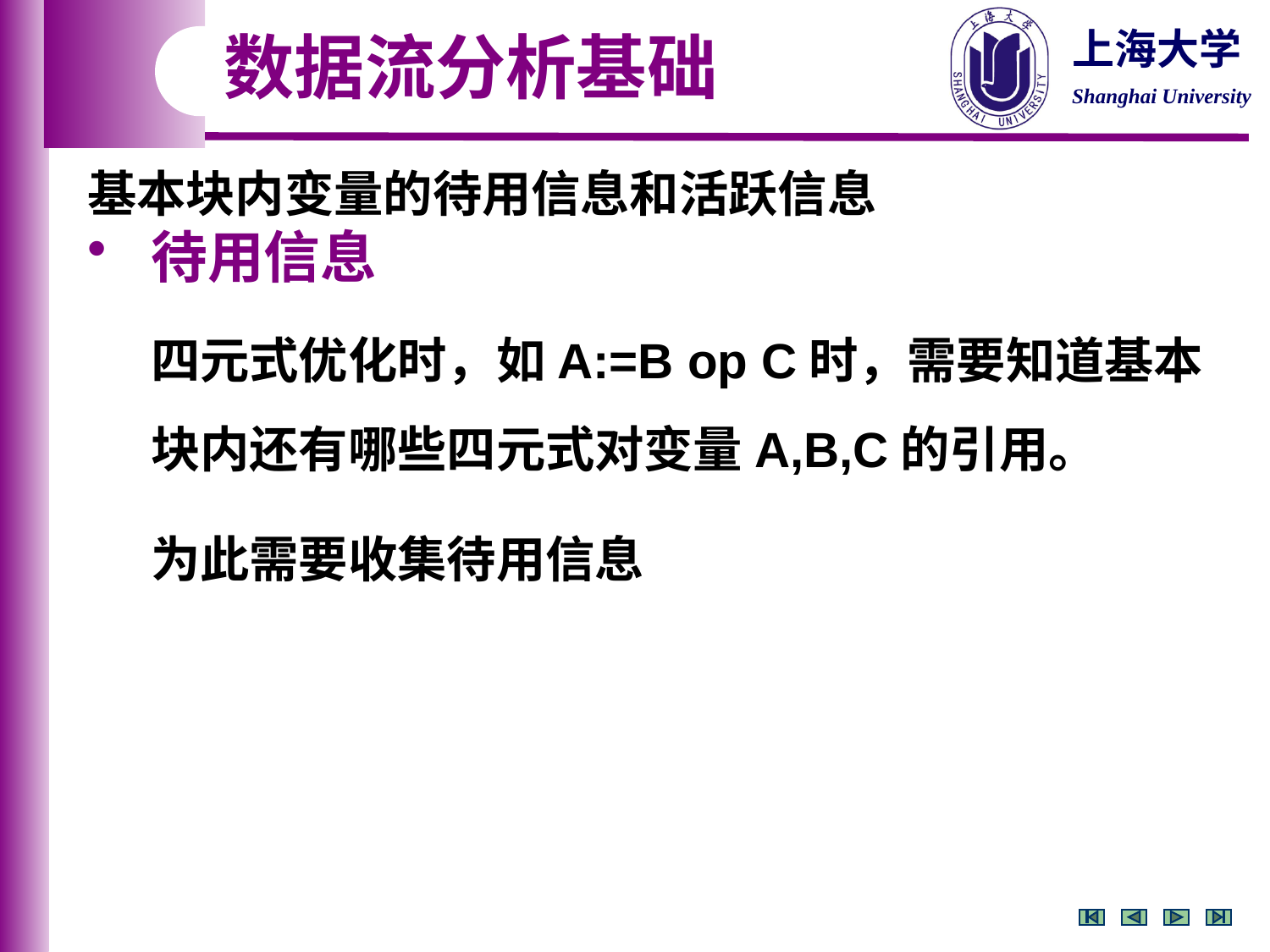

数据流分析基础
基本块内变量的待用信息和活跃信息
待用信息
四元式优化时，如A:=B op C时，需要知道基本块内还有哪些四元式对变量A,B,C的引用。
为此需要收集待用信息